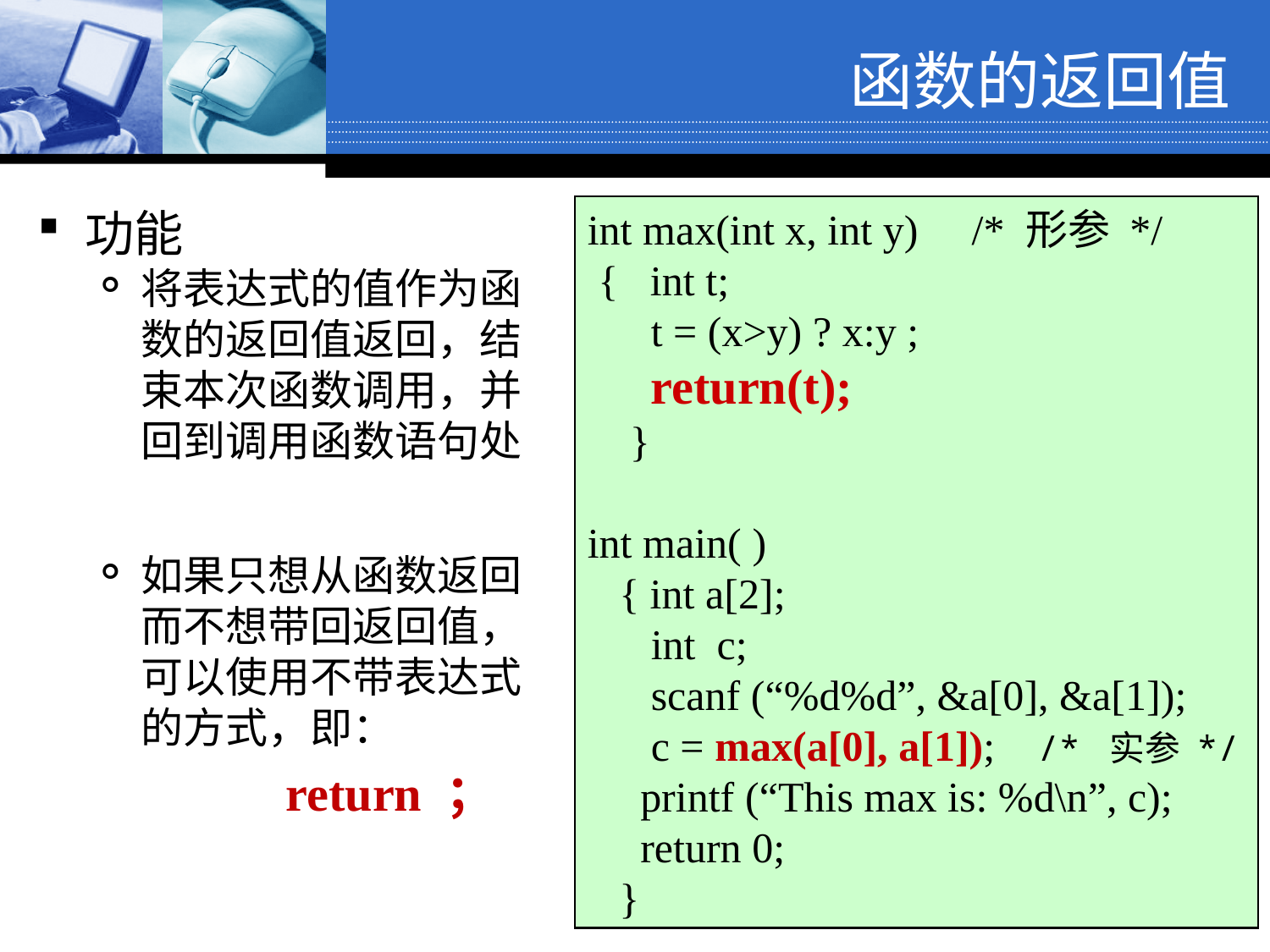

函数的返回值
功能
将表达式的值作为函数的返回值返回，结束本次函数调用，并回到调用函数语句处

如果只想从函数返回而不想带回返回值，可以使用不带表达式的方式，即：
		      return ；
int max(int x, int y)     /* 形参 */
 {   int t;
      t = (x>y) ? x:y ;
      return(t);
    }

int main( )
   { int a[2];
      int  c;
      scanf (“%d%d”, &a[0], &a[1]);
      c = max(a[0], a[1]);    /* 实参 */
     printf (“This max is: %d\n”, c);
     return 0;
   }